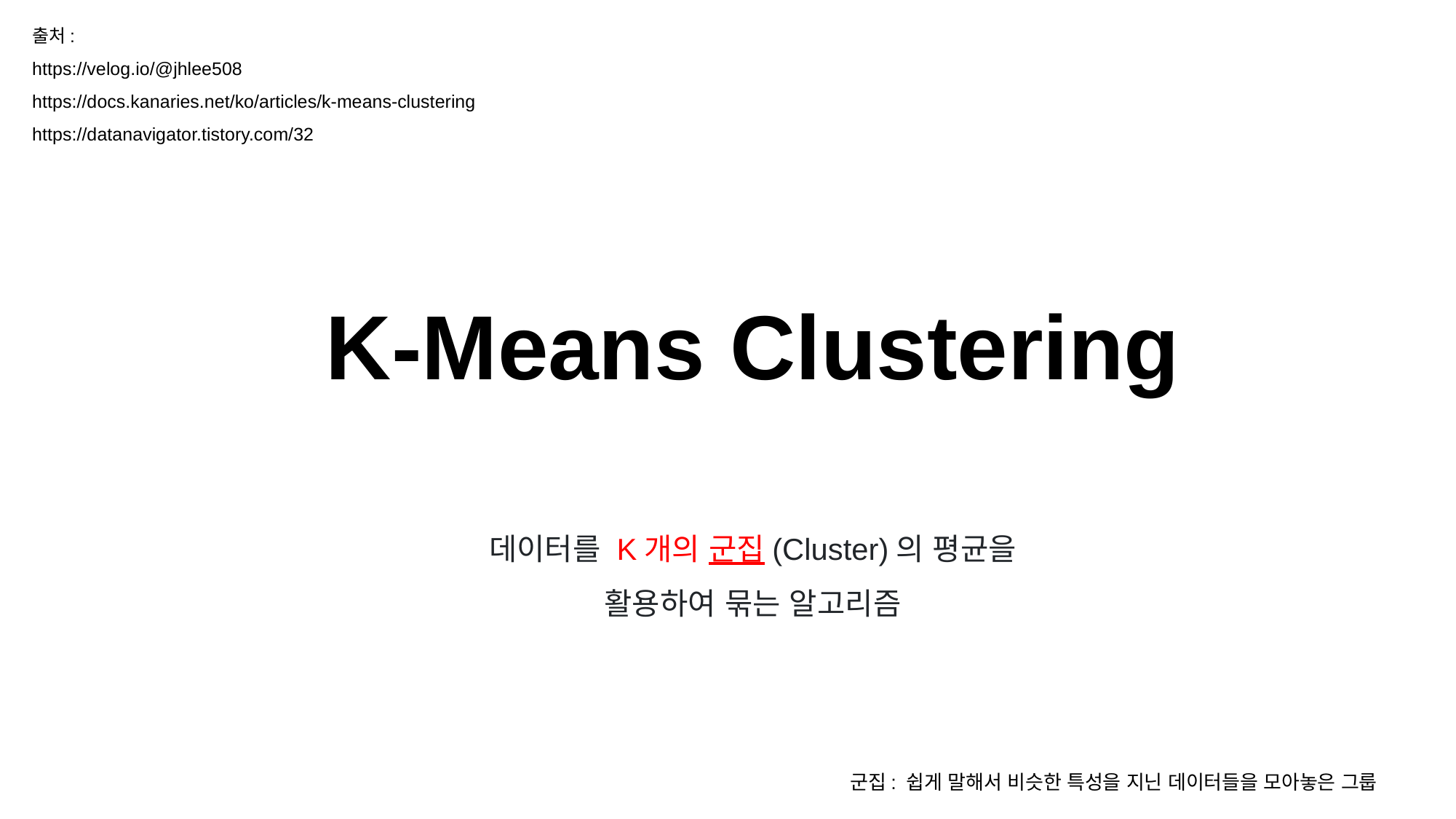

출처:
https://velog.io/@jhlee508
https://docs.kanaries.net/ko/articles/k-means-clustering
https://datanavigator.tistory.com/32

# K-Means Clustering
데이터를 K개의 군집(Cluster)의 평균을 활용하여 묶는 알고리즘
군집: 쉽게 말해서 비슷한 특성을 지닌 데이터들을 모아놓은 그룹